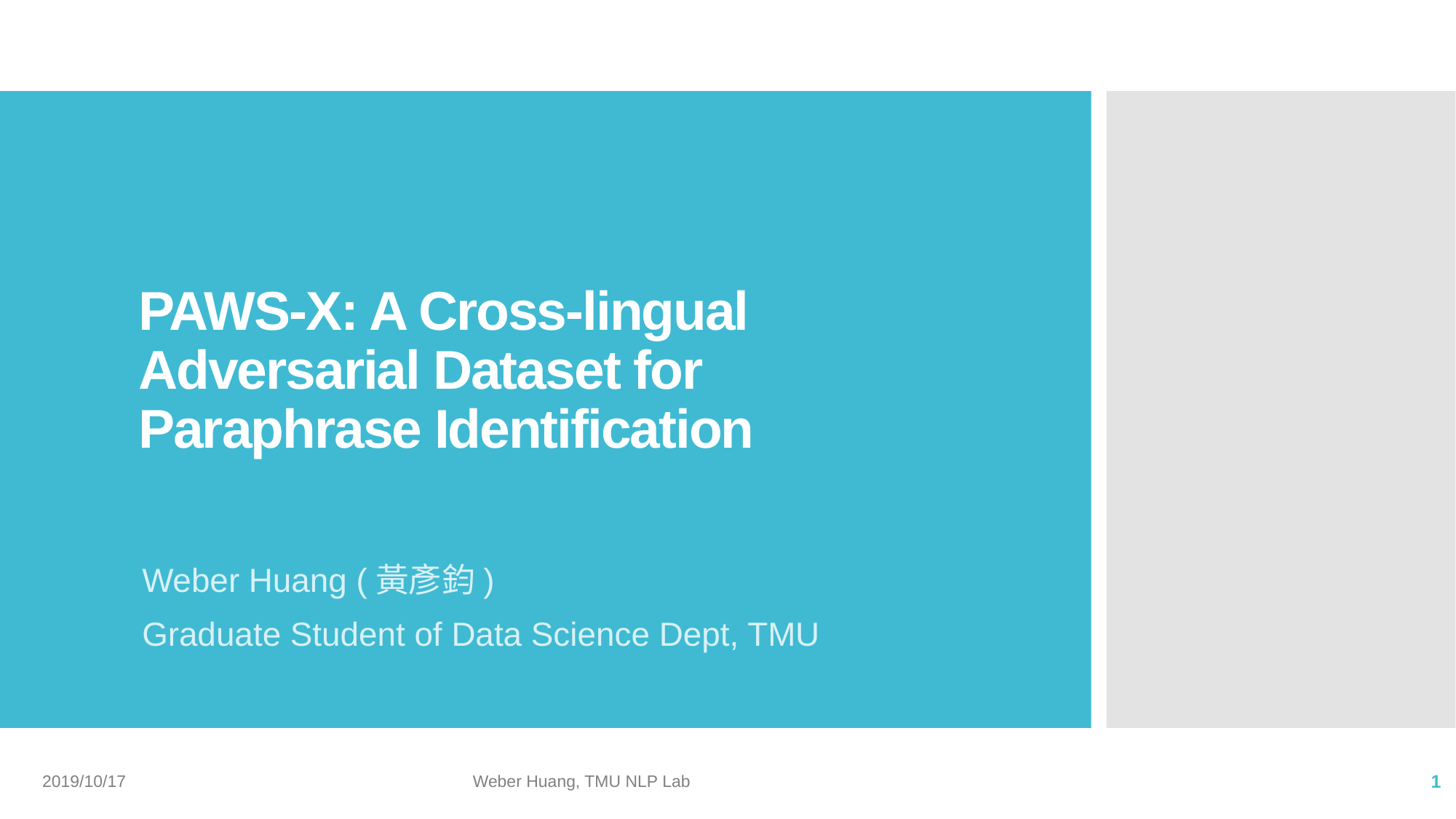

# PAWS-X: A Cross-lingual Adversarial Dataset for Paraphrase Identification
Weber Huang (黃彥鈞)
Graduate Student of Data Science Dept, TMU
2019/10/17
Weber Huang, TMU NLP Lab
1